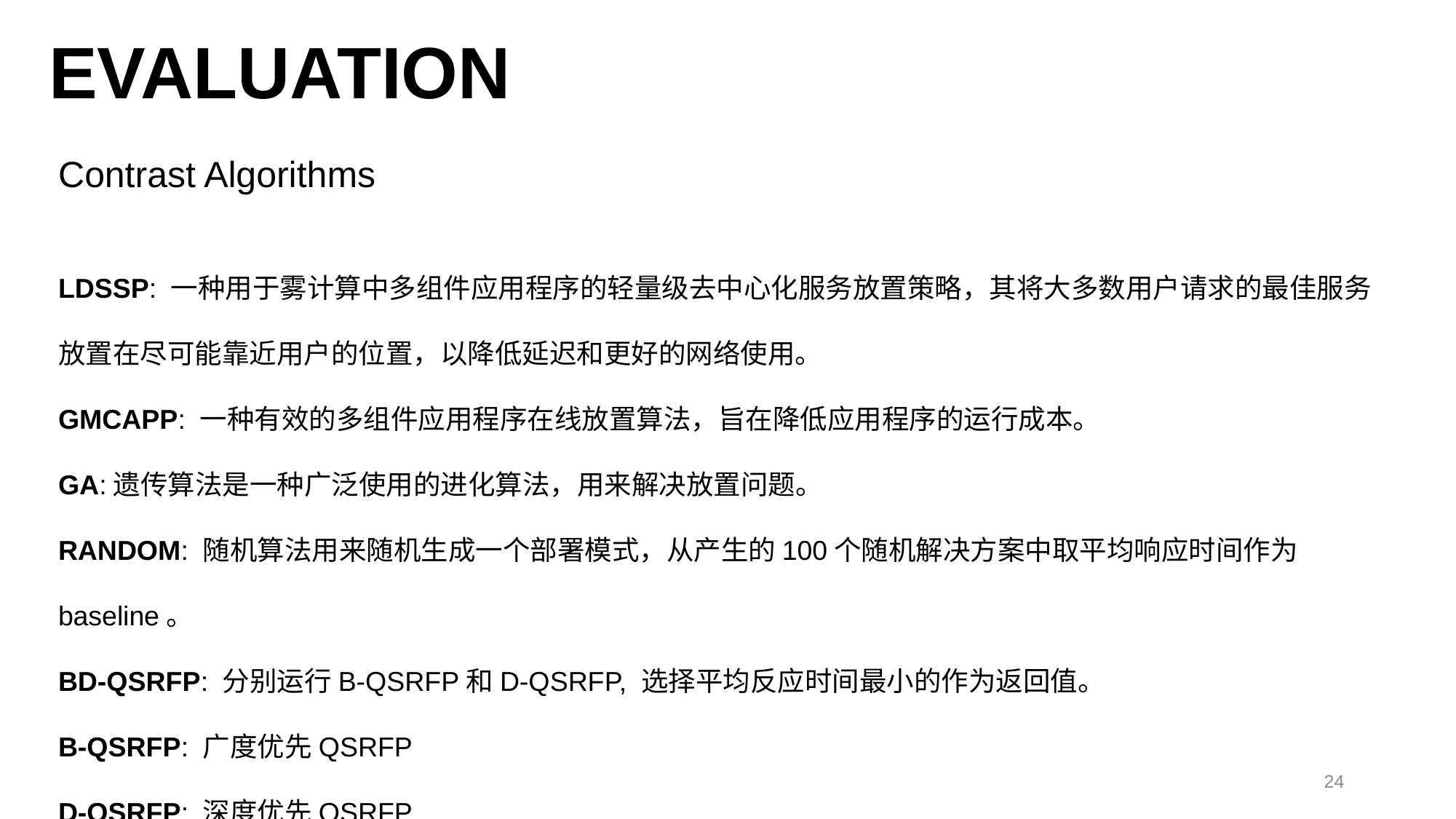

EVALUATION
Contrast Algorithms
LDSSP: 一种用于雾计算中多组件应用程序的轻量级去中心化服务放置策略，其将大多数用户请求的最佳服务放置在尽可能靠近用户的位置，以降低延迟和更好的网络使用。
GMCAPP: 一种有效的多组件应用程序在线放置算法，旨在降低应用程序的运行成本。
GA:遗传算法是一种广泛使用的进化算法，用来解决放置问题。
RANDOM: 随机算法用来随机生成一个部署模式，从产生的100个随机解决方案中取平均响应时间作为 baseline。
BD-QSRFP: 分别运行B-QSRFP和D-QSRFP, 选择平均反应时间最小的作为返回值。
B-QSRFP: 广度优先QSRFP
D-QSRFP: 深度优先QSRFP
24